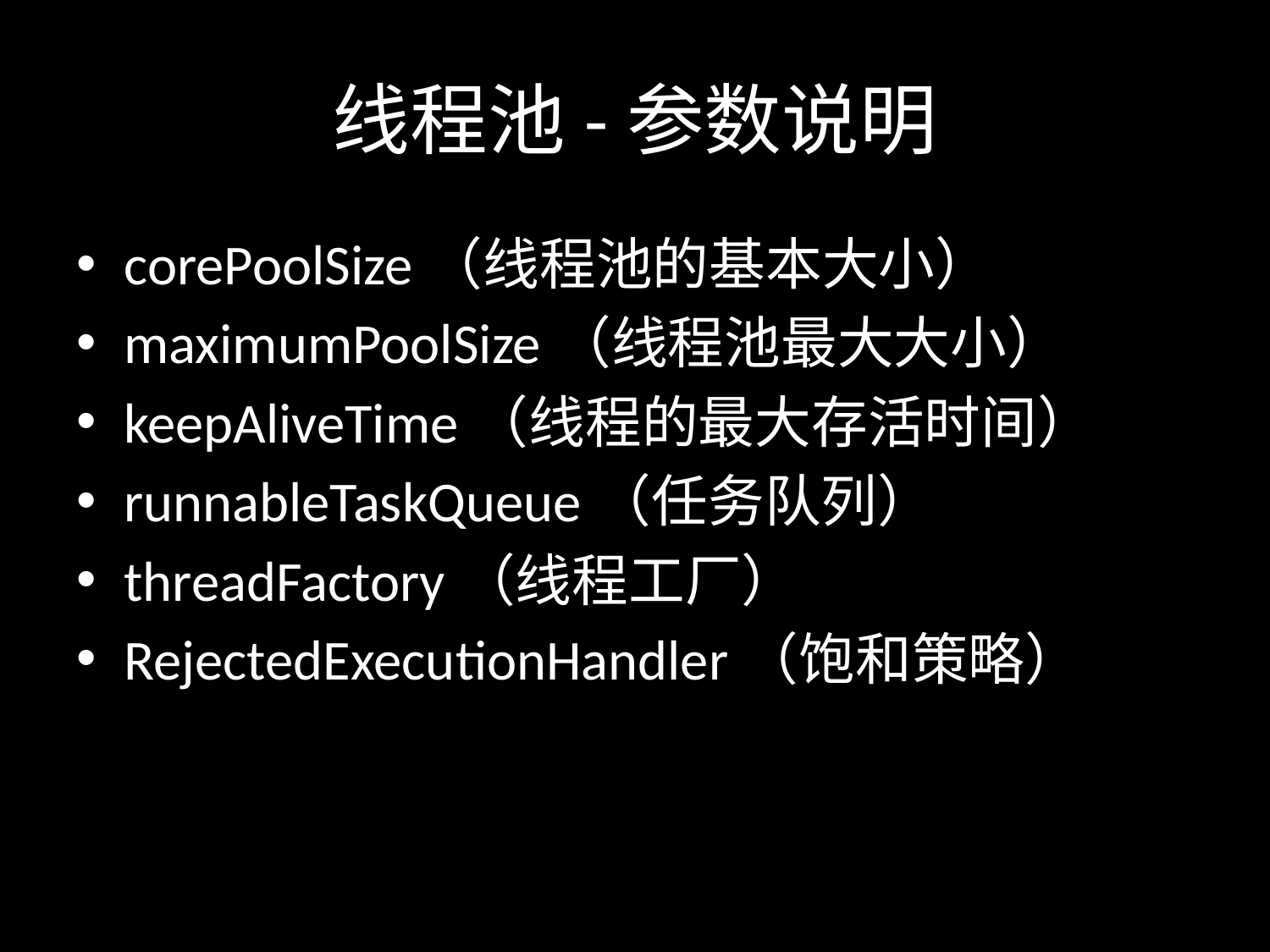

# 线程池-参数说明
corePoolSize（线程池的基本大小）
maximumPoolSize（线程池最大大小）
keepAliveTime（线程的最大存活时间）
runnableTaskQueue（任务队列）
threadFactory（线程工厂）
RejectedExecutionHandler（饱和策略）